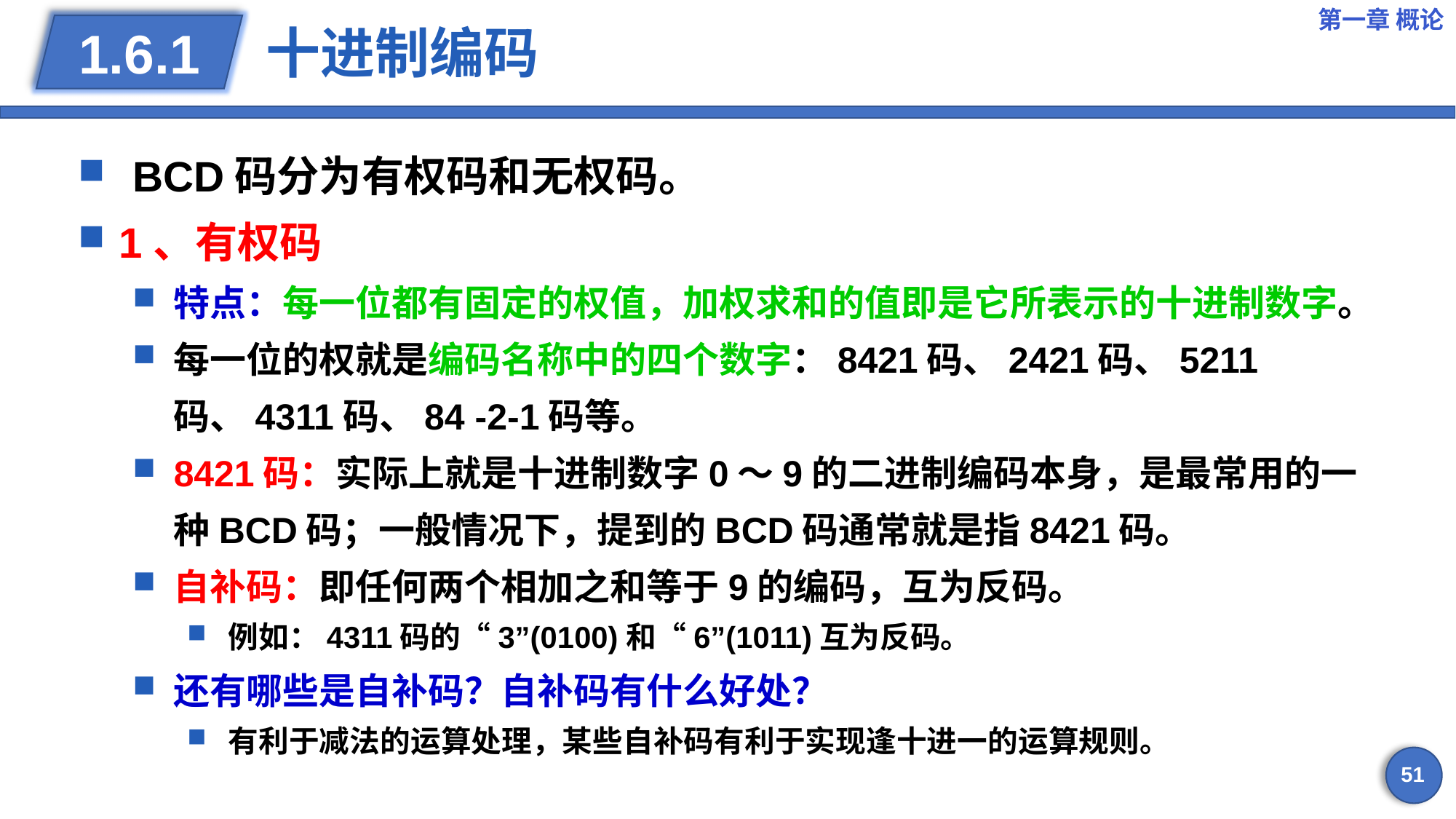

第一章 概论
# 十进制编码
1.6.1
BCD码分为有权码和无权码。
1、有权码
特点：每一位都有固定的权值，加权求和的值即是它所表示的十进制数字。
每一位的权就是编码名称中的四个数字：8421码、2421码、5211码、4311码、84 -2-1码等。
8421码：实际上就是十进制数字0～9的二进制编码本身，是最常用的一种BCD码；一般情况下，提到的BCD码通常就是指8421码。
自补码：即任何两个相加之和等于9的编码，互为反码。
例如：4311码的“3”(0100)和“6”(1011)互为反码。
还有哪些是自补码？自补码有什么好处？
有利于减法的运算处理，某些自补码有利于实现逢十进一的运算规则。
51